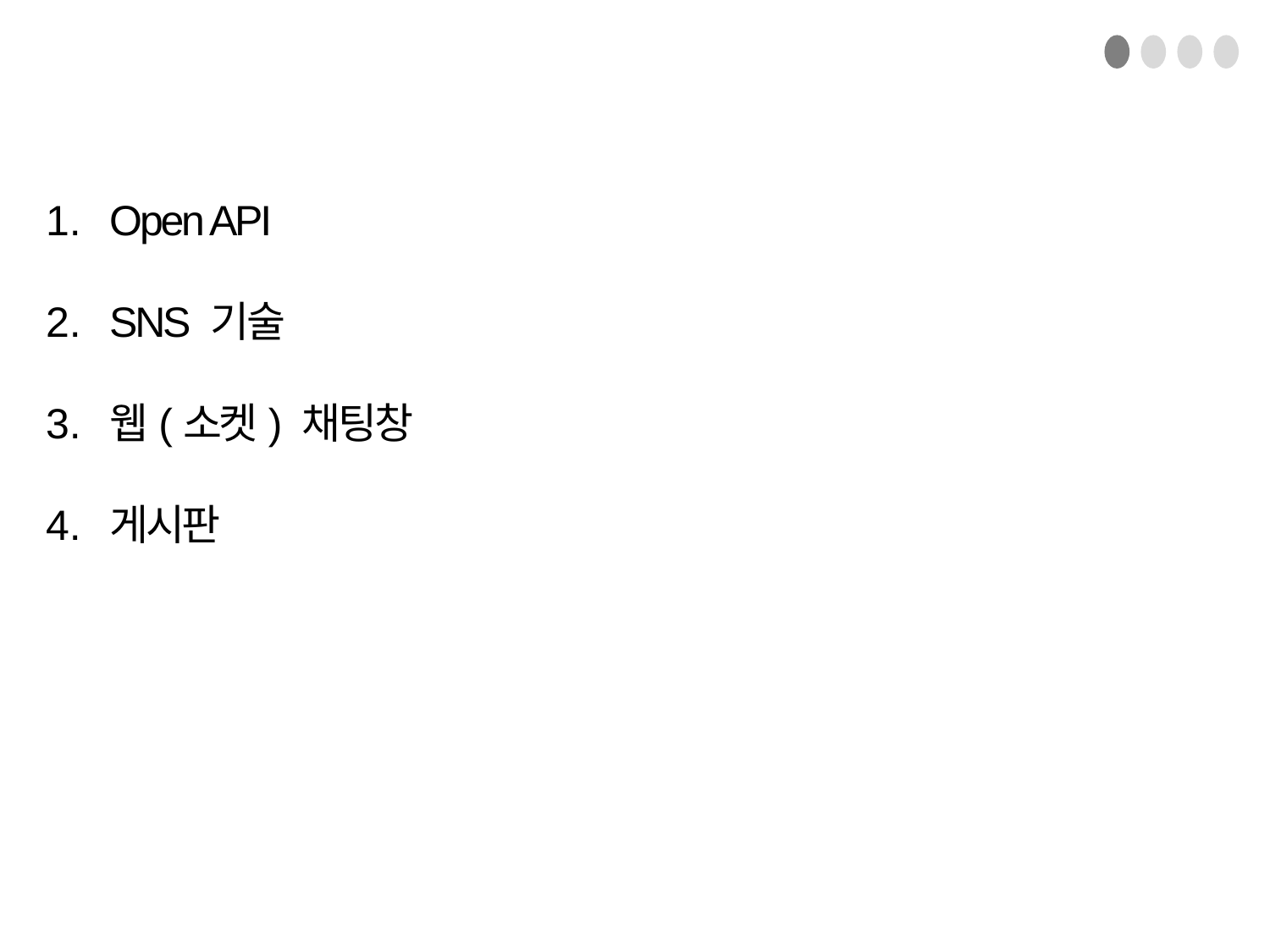

Open API

SNS 기술

웹(소켓) 채팅창

게시판